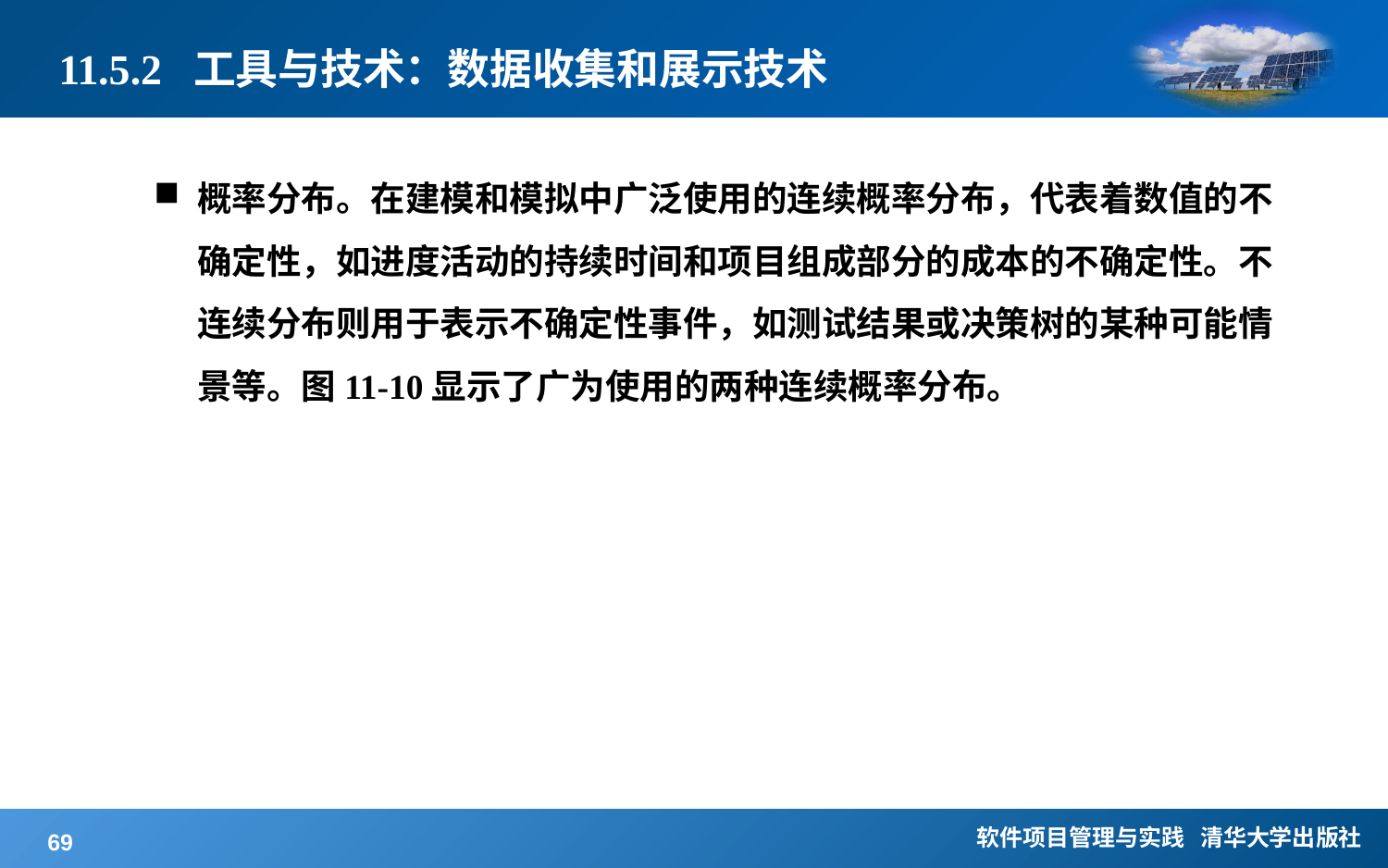

# 11.5.2  工具与技术：数据收集和展示技术
概率分布。在建模和模拟中广泛使用的连续概率分布，代表着数值的不确定性，如进度活动的持续时间和项目组成部分的成本的不确定性。不连续分布则用于表示不确定性事件，如测试结果或决策树的某种可能情景等。图11-10显示了广为使用的两种连续概率分布。